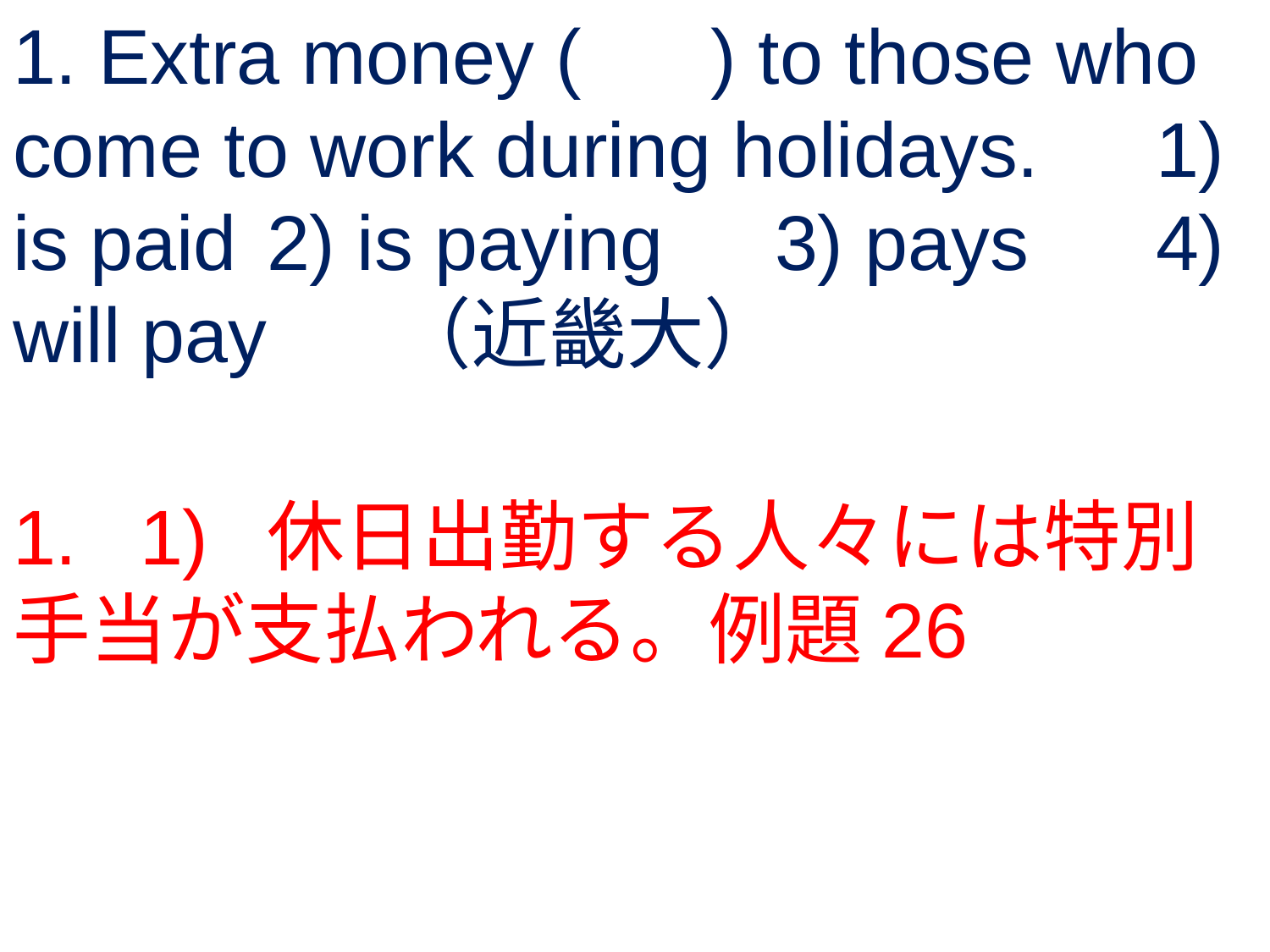

# 1. Extra money (      ) to those who come to work during holidays.	1) is paid	2) is paying	3) pays	4) will pay	（近畿大）
1.	1) 	休日出勤する人々には特別手当が支払われる。例題26